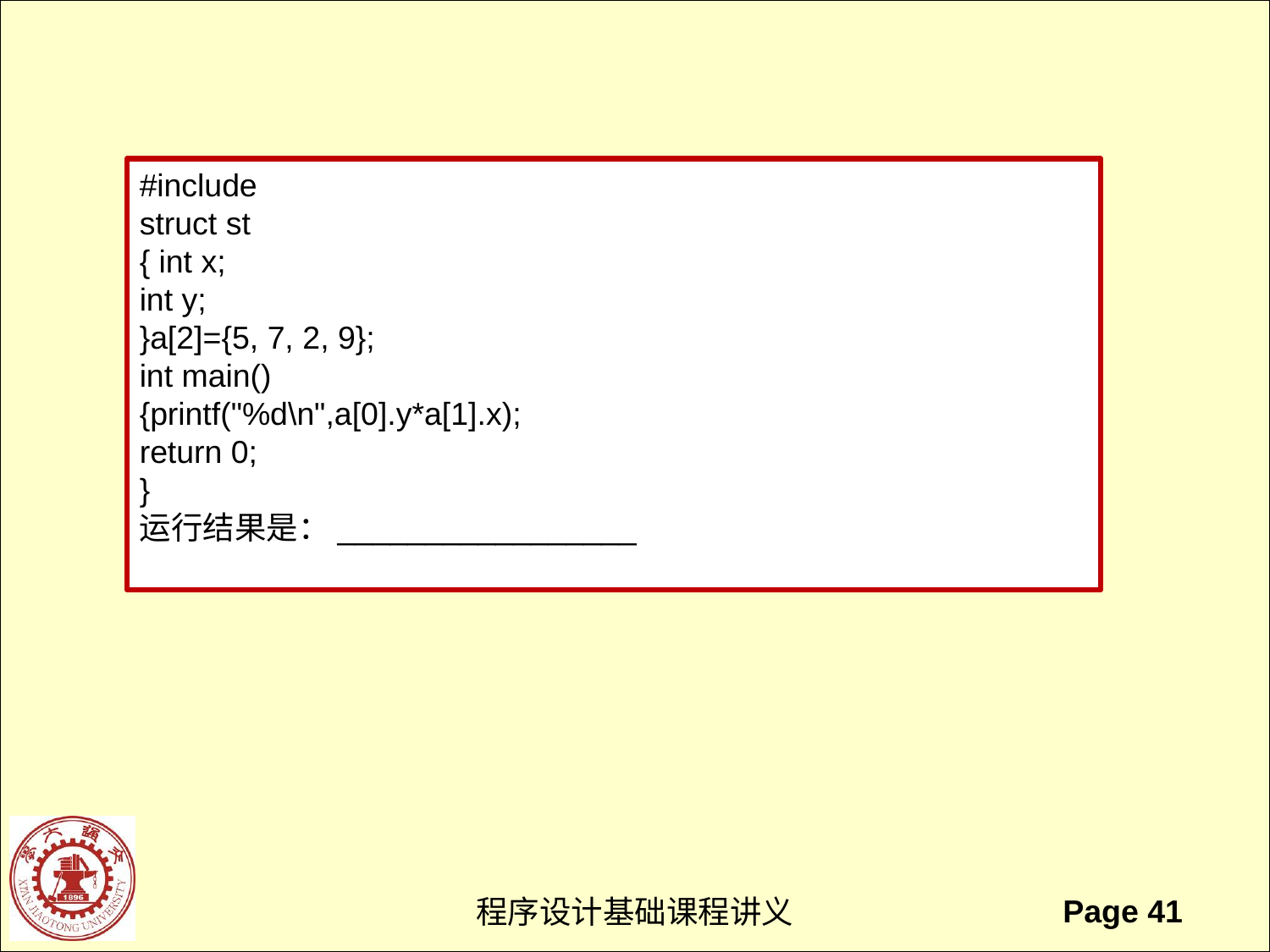

#include
struct st
{ int x;
int y;
}a[2]={5, 7, 2, 9};
int main()
{printf("%d\n",a[0].y*a[1].x);
return 0;
}
运行结果是：_________________

14